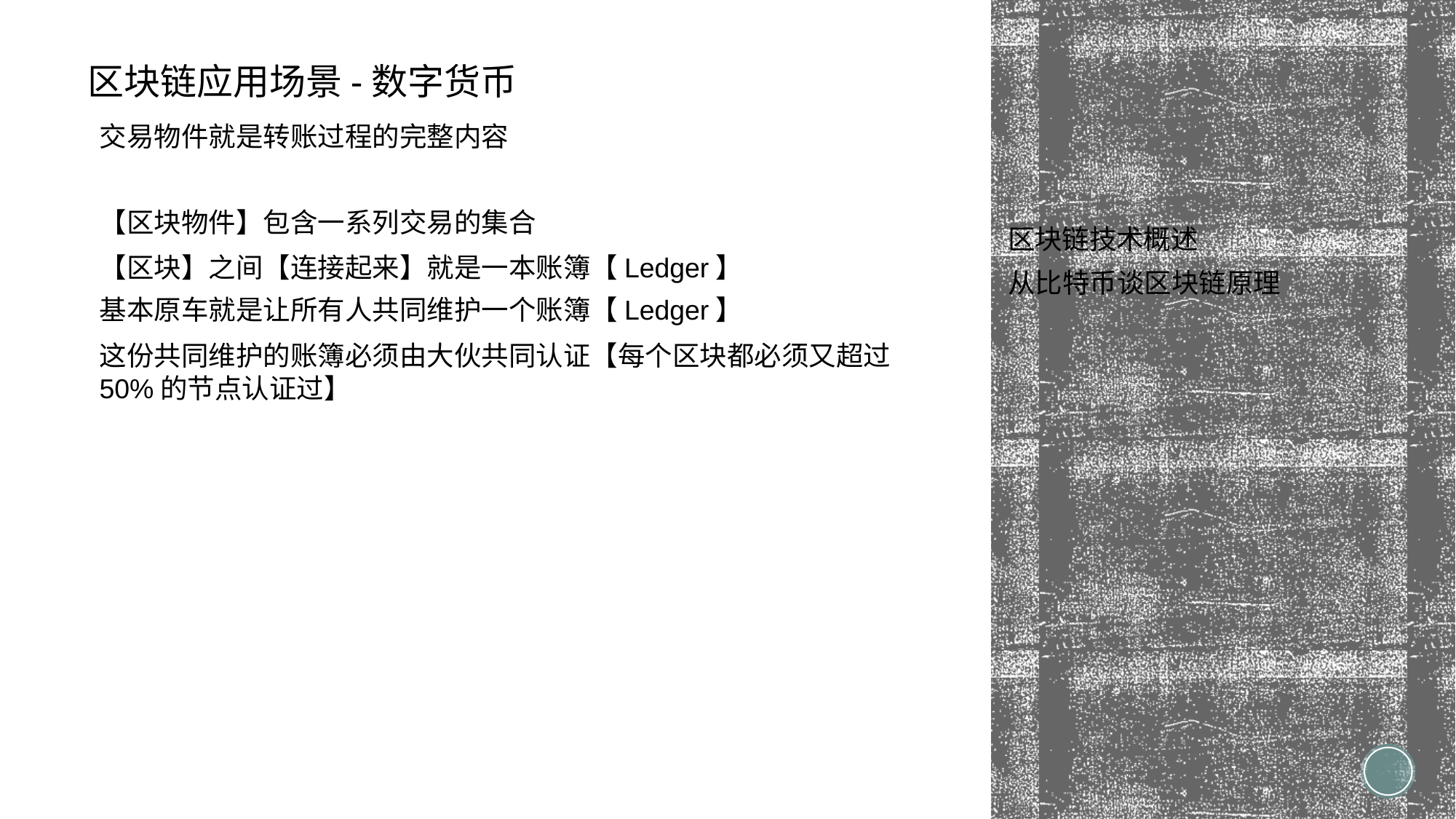

区块链应用场景-数字货币
区块链技术概述
交易物件就是转账过程的完整内容
【区块物件】包含一系列交易的集合
【区块】之间【连接起来】就是一本账簿【Ledger】
从比特币谈区块链原理
基本原车就是让所有人共同维护一个账簿【Ledger】
这份共同维护的账簿必须由大伙共同认证【每个区块都必须又超过50%的节点认证过】